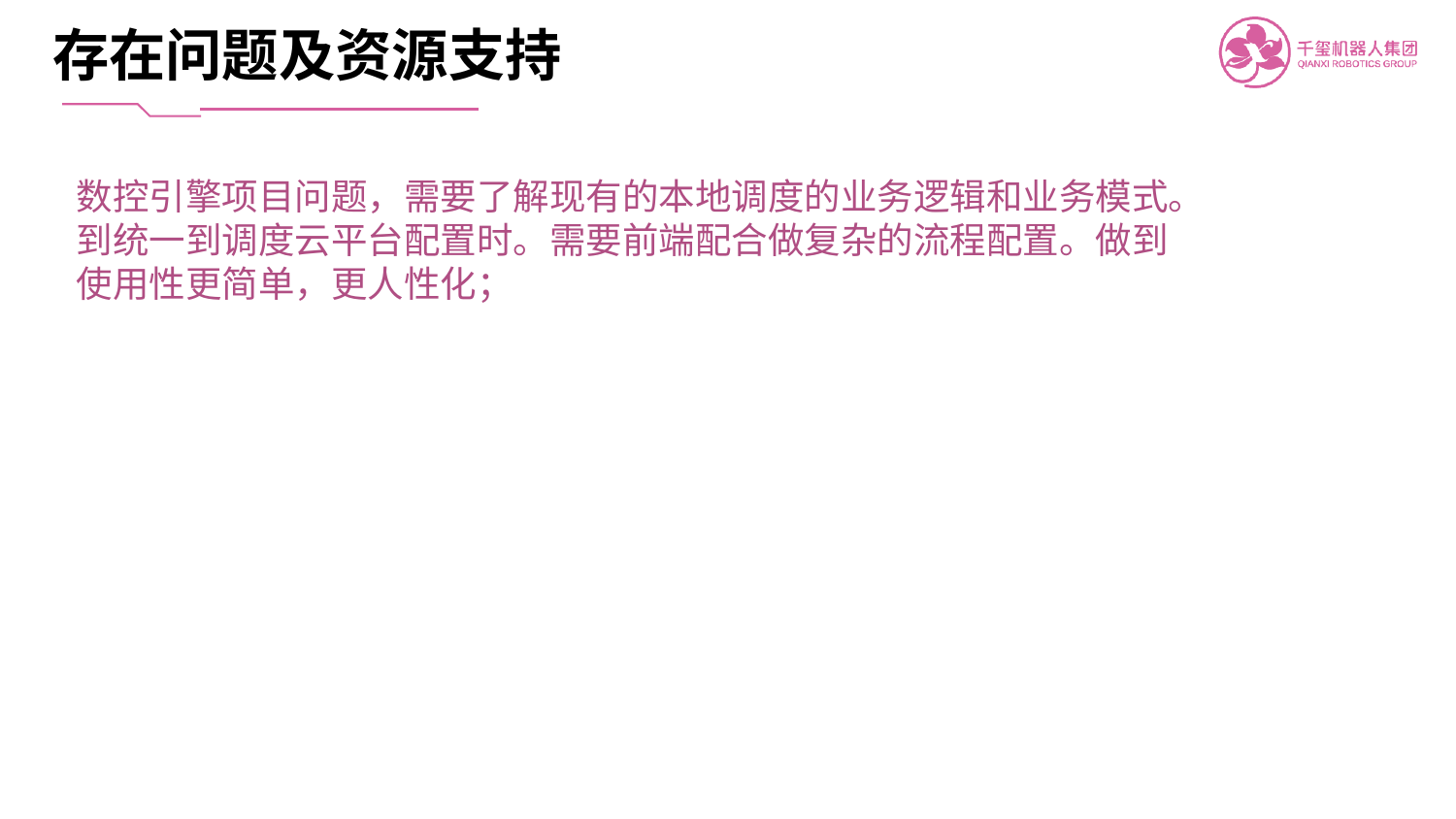

存在问题及资源支持

数控引擎项目问题，需要了解现有的本地调度的业务逻辑和业务模式。
到统一到调度云平台配置时。需要前端配合做复杂的流程配置。做到
使用性更简单，更人性化；